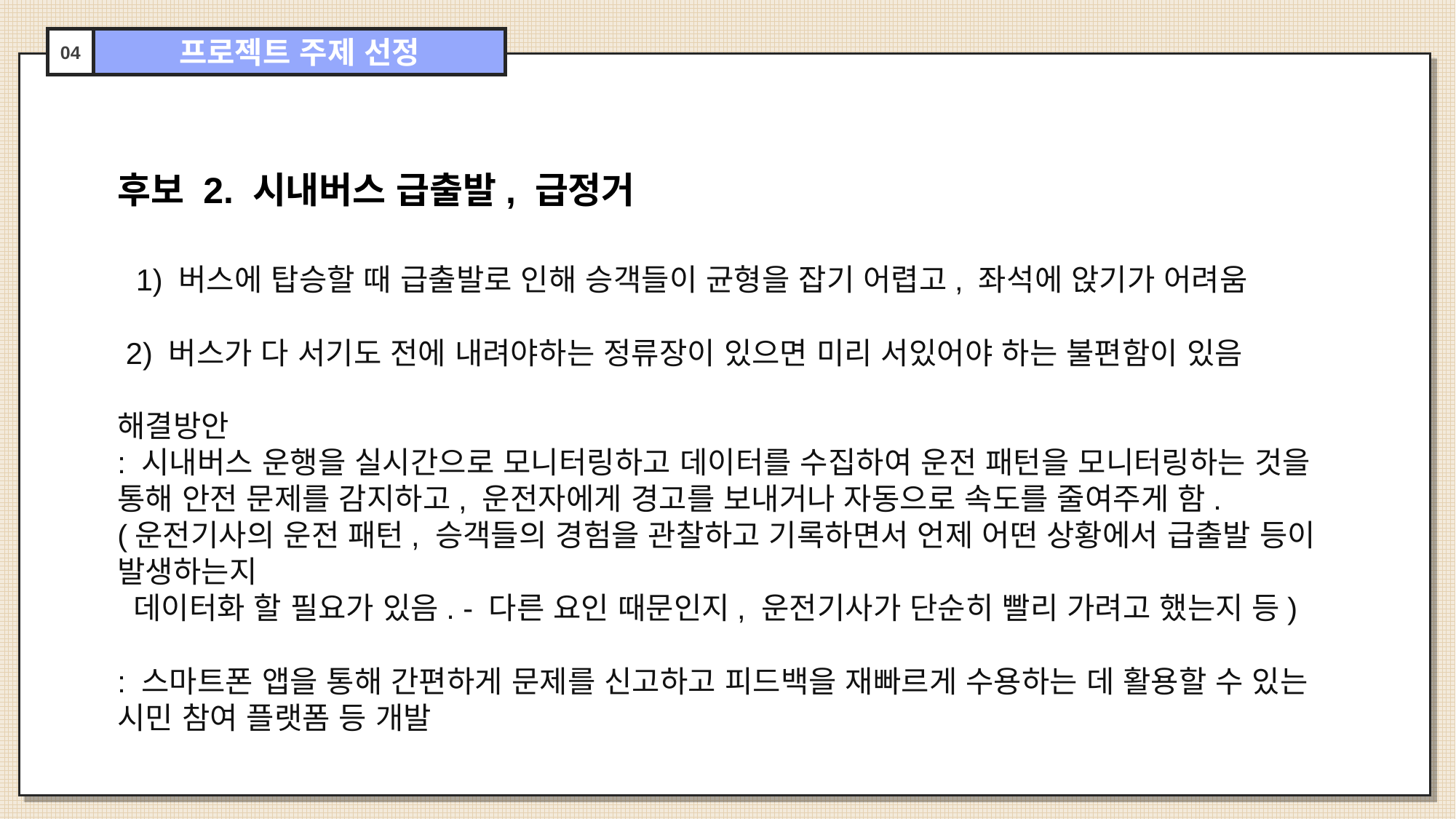

04
프로젝트 주제 선정

후보 2. 시내버스 급출발, 급정거

  1) 버스에 탑승할 때 급출발로 인해 승객들이 균형을 잡기 어렵고, 좌석에 앉기가 어려움
 2) 버스가 다 서기도 전에 내려야하는 정류장이 있으면 미리 서있어야 하는 불편함이 있음
해결방안
: 시내버스 운행을 실시간으로 모니터링하고 데이터를 수집하여 운전 패턴을 모니터링하는 것을 통해 안전 문제를 감지하고, 운전자에게 경고를 보내거나 자동으로 속도를 줄여주게 함.
(운전기사의 운전 패턴, 승객들의 경험을 관찰하고 기록하면서 언제 어떤 상황에서 급출발 등이 발생하는지
 데이터화 할 필요가 있음. - 다른 요인 때문인지, 운전기사가 단순히 빨리 가려고 했는지 등)
: 스마트폰 앱을 통해 간편하게 문제를 신고하고 피드백을 재빠르게 수용하는 데 활용할 수 있는 시민 참여 플랫폼 등 개발